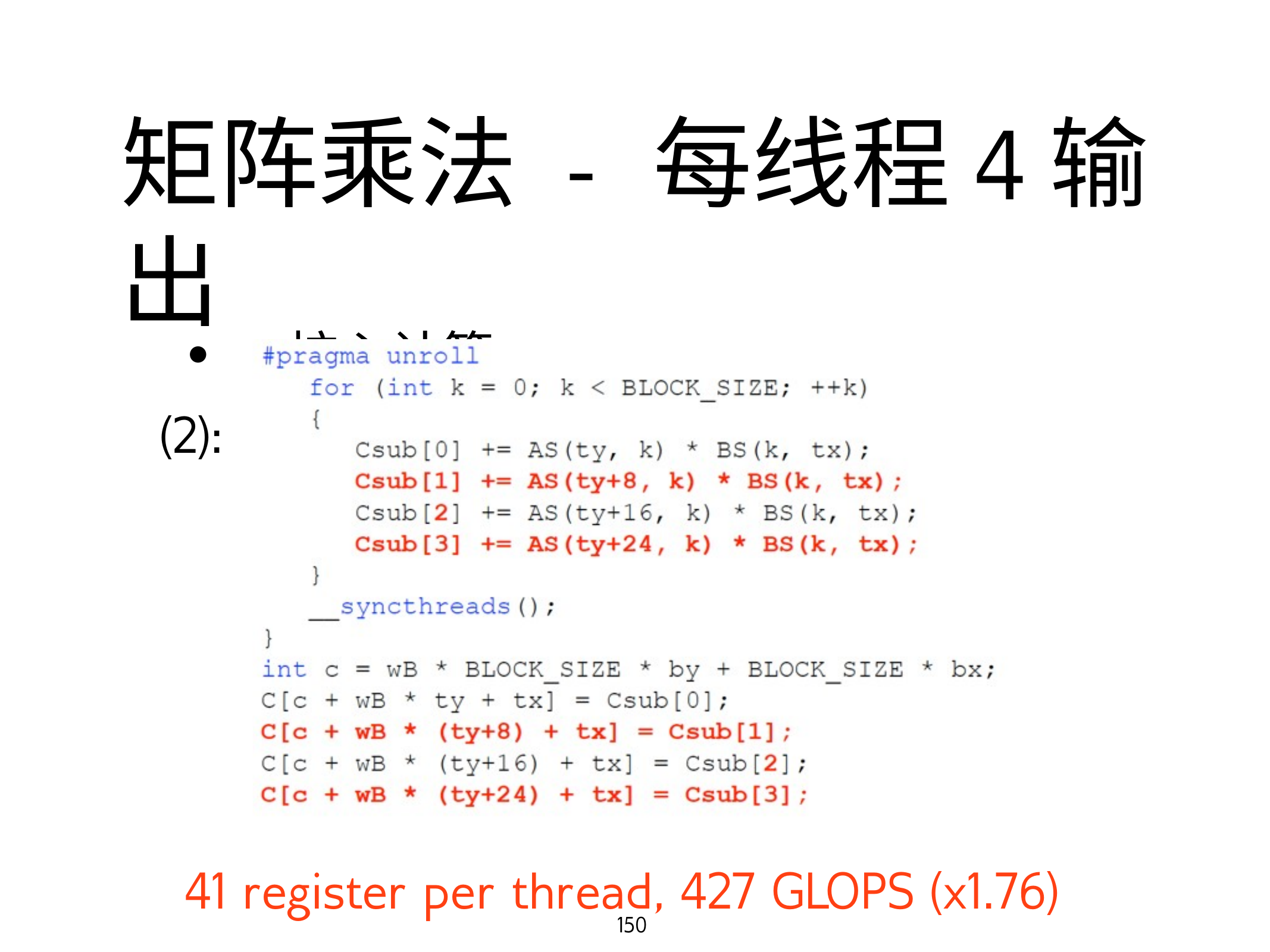

# 矩阵乘法 - 每线程4输出
• 核心计算(2):

41 register per thread, 427 GLOPS (x1.76)
150